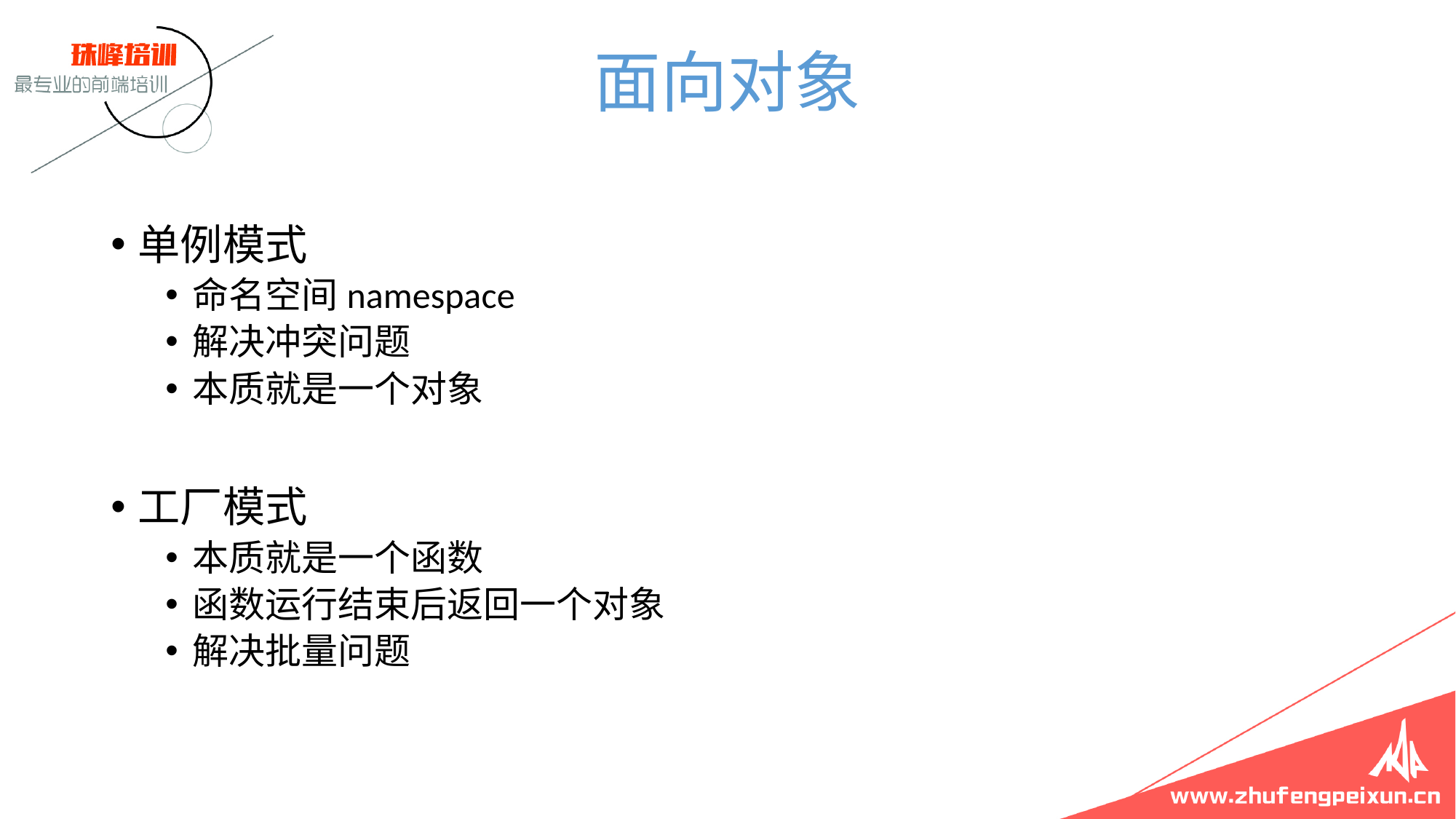

# 面向对象
单例模式
命名空间namespace
解决冲突问题
本质就是一个对象

工厂模式
本质就是一个函数
函数运行结束后返回一个对象
解决批量问题